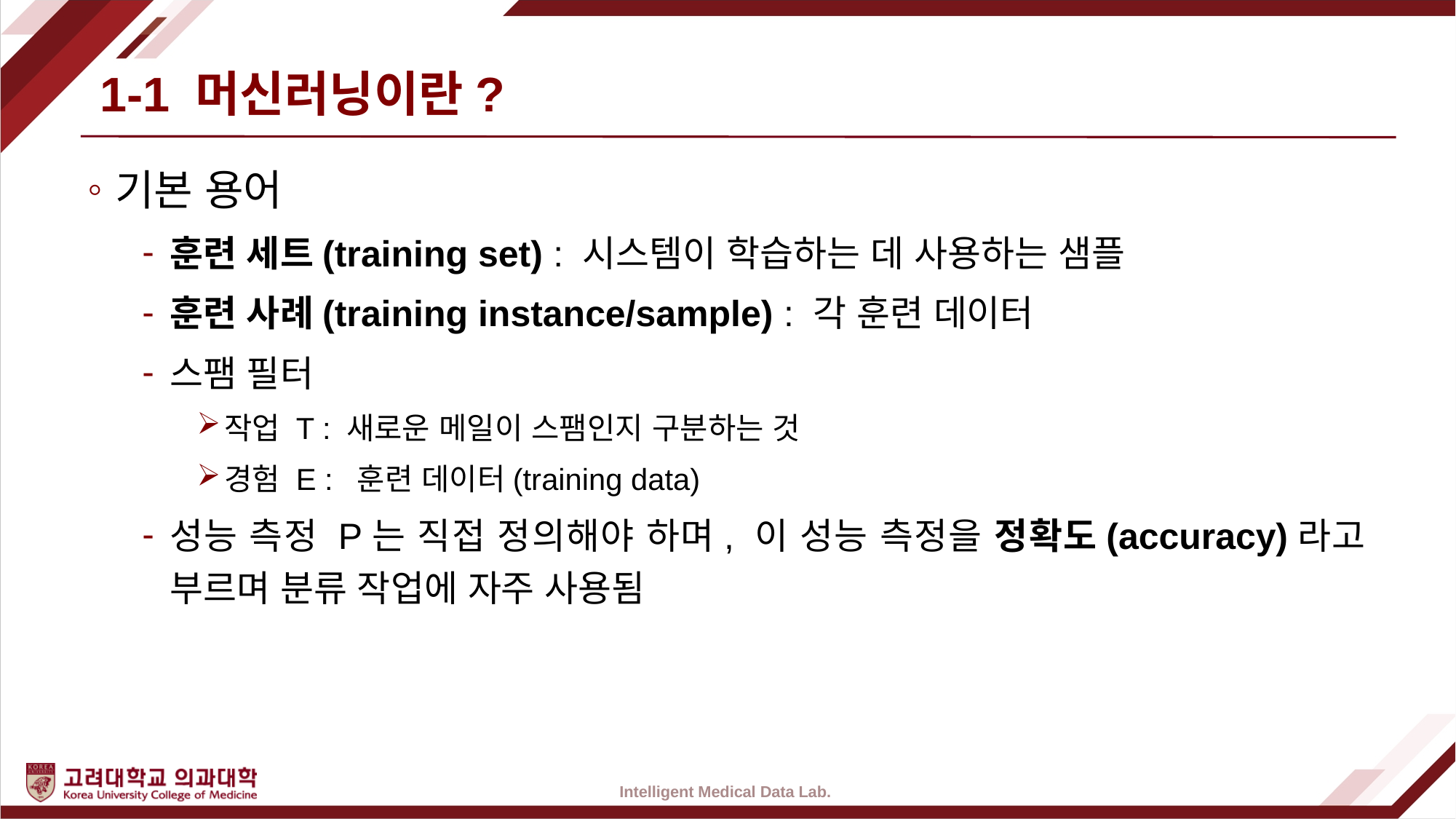

# 1-1 머신러닝이란?
기본 용어
훈련 세트(training set) : 시스템이 학습하는 데 사용하는 샘플
훈련 사례(training instance/sample) : 각 훈련 데이터
스팸 필터
작업 T : 새로운 메일이 스팸인지 구분하는 것
경험 E :  훈련 데이터(training data)
성능 측정 P는 직접 정의해야 하며, 이 성능 측정을 정확도(accuracy)라고 부르며 분류 작업에 자주 사용됨
Intelligent Medical Data Lab.